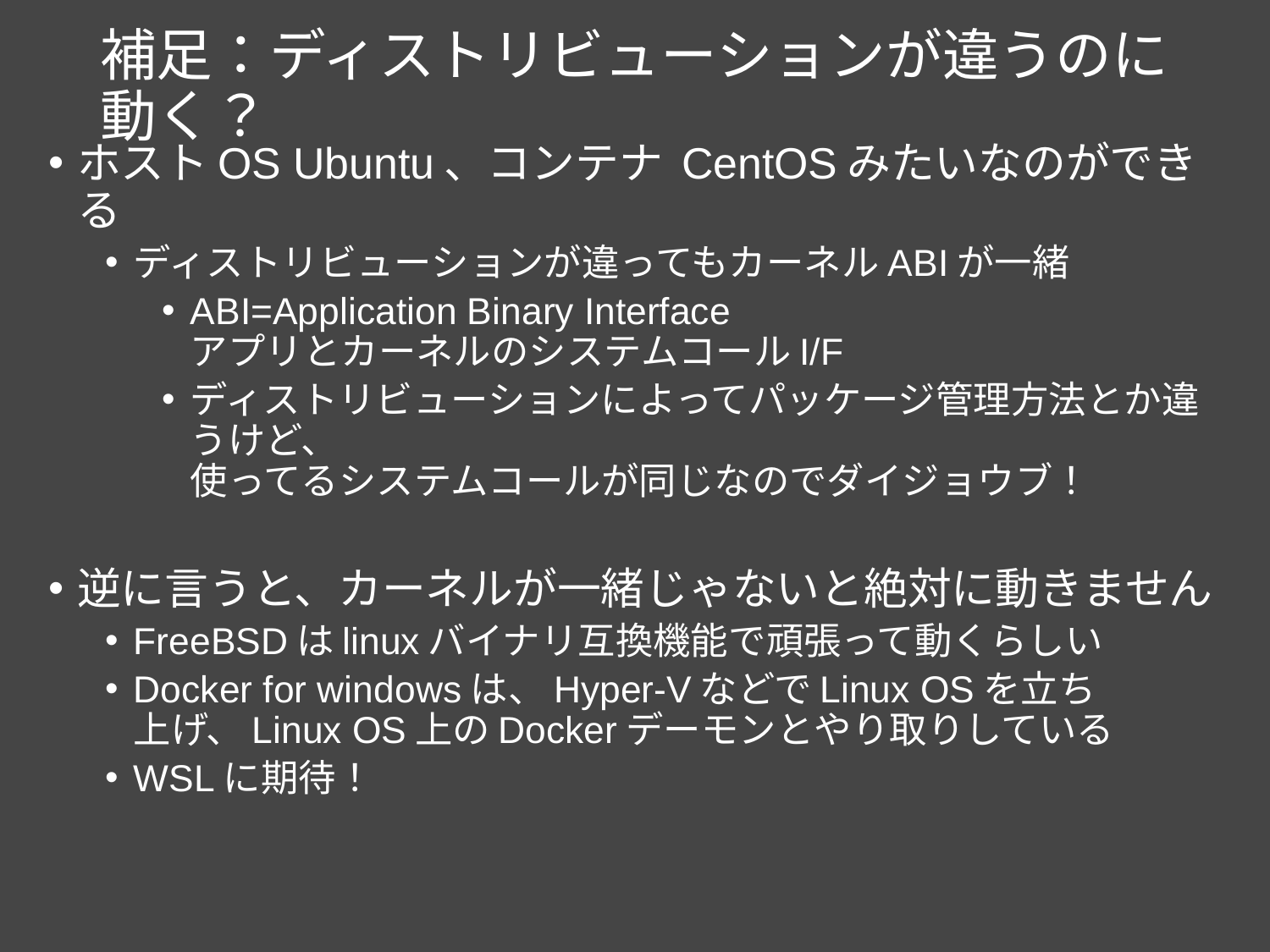

# 補足：ディストリビューションが違うのに動く？
ホストOS Ubuntu、コンテナ CentOSみたいなのができる
ディストリビューションが違ってもカーネルABIが一緒
ABI=Application Binary Interface
アプリとカーネルのシステムコールI/F
ディストリビューションによってパッケージ管理方法とか違うけど、
使ってるシステムコールが同じなのでダイジョウブ！

逆に言うと、カーネルが一緒じゃないと絶対に動きません
FreeBSDはlinuxバイナリ互換機能で頑張って動くらしい
Docker for windowsは、Hyper-VなどでLinux OSを立ち
上げ、Linux OS上のDockerデーモンとやり取りしている
WSLに期待！